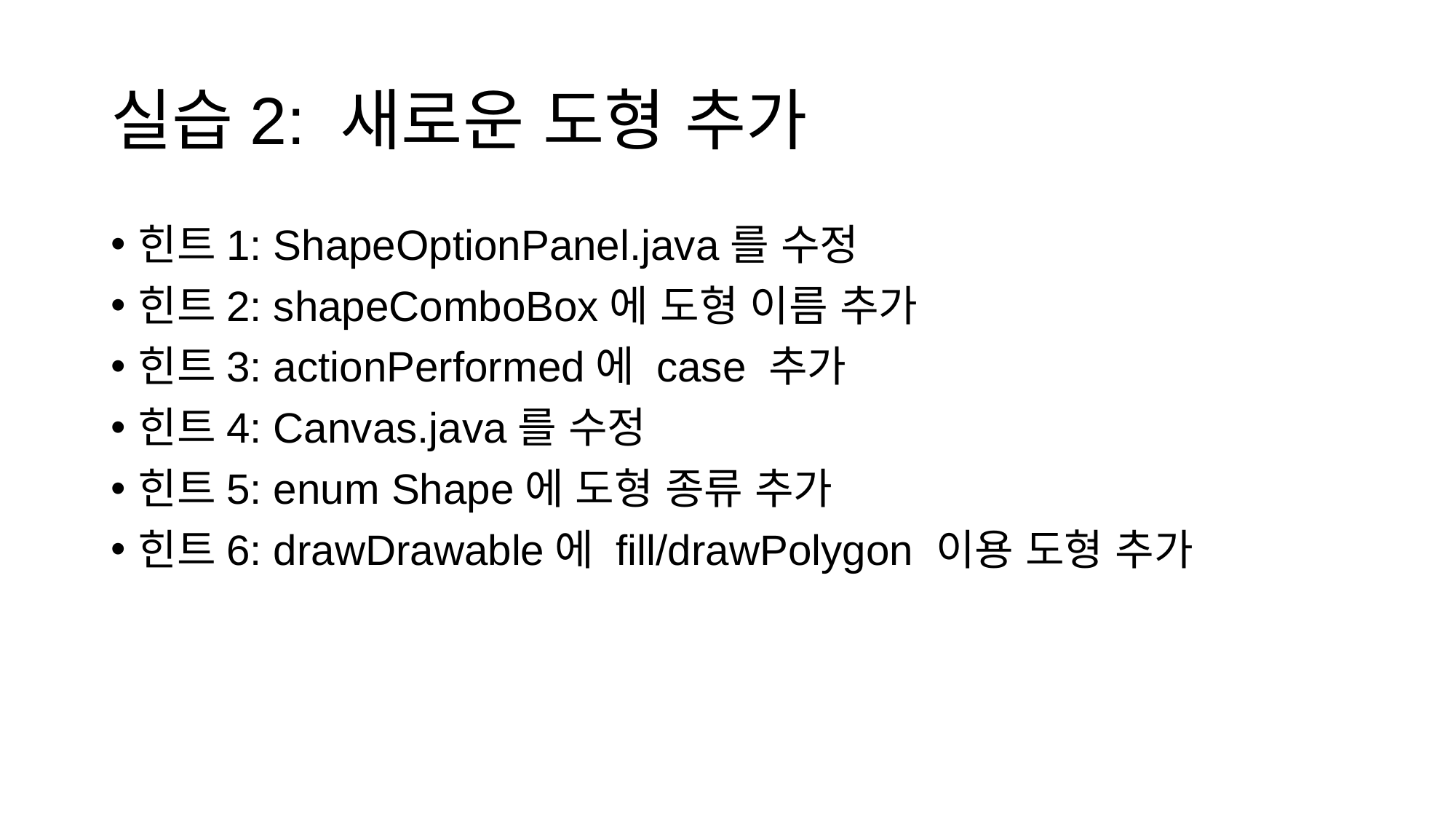

# 실습2: 새로운 도형 추가
힌트1: ShapeOptionPanel.java를 수정
힌트2: shapeComboBox에 도형 이름 추가
힌트3: actionPerformed에 case 추가
힌트4: Canvas.java를 수정
힌트5: enum Shape에 도형 종류 추가
힌트6: drawDrawable에 fill/drawPolygon 이용 도형 추가